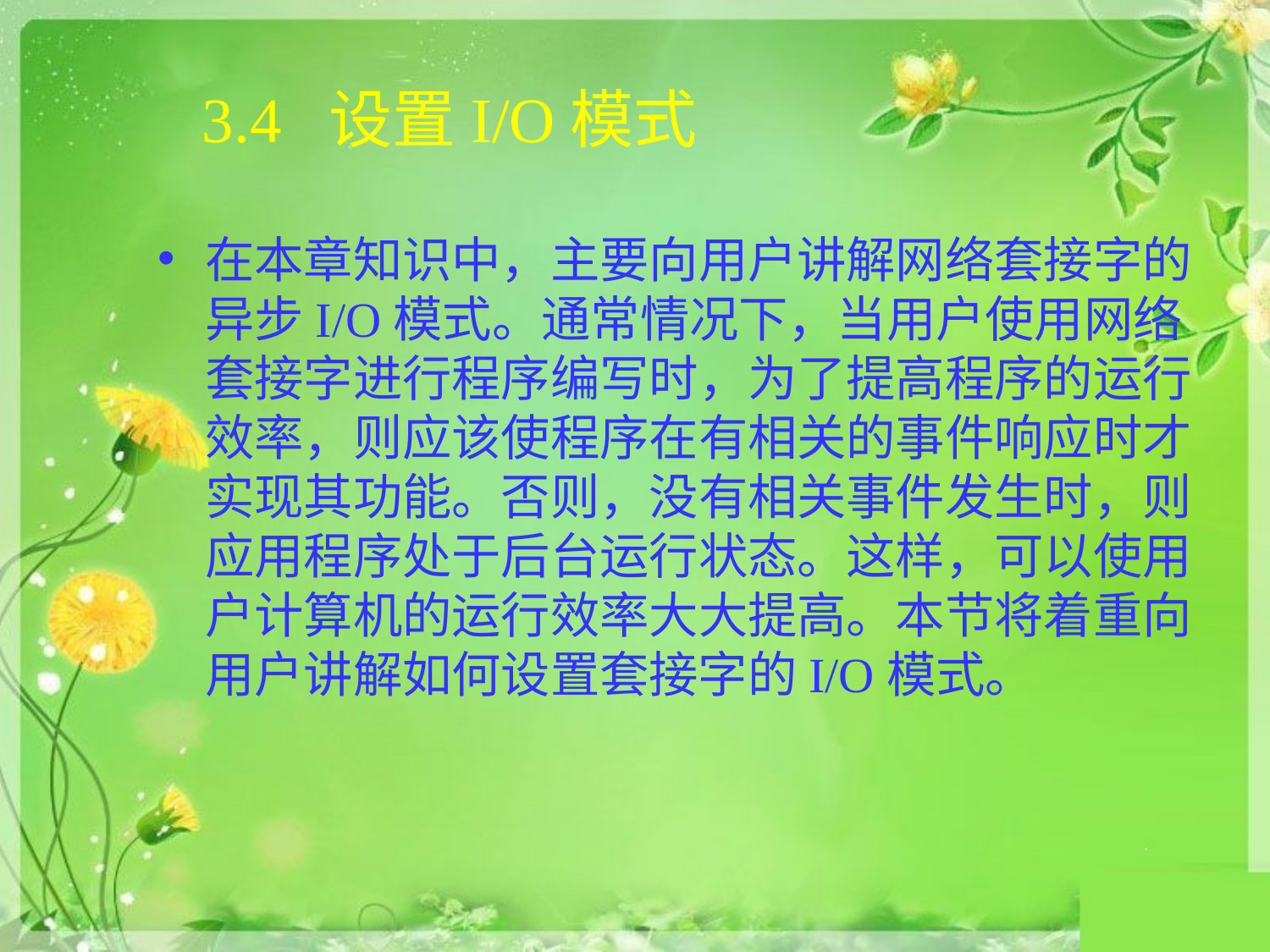

# 3.4  设置I/O模式
在本章知识中，主要向用户讲解网络套接字的异步I/O模式。通常情况下，当用户使用网络套接字进行程序编写时，为了提高程序的运行效率，则应该使程序在有相关的事件响应时才实现其功能。否则，没有相关事件发生时，则应用程序处于后台运行状态。这样，可以使用户计算机的运行效率大大提高。本节将着重向用户讲解如何设置套接字的I/O模式。